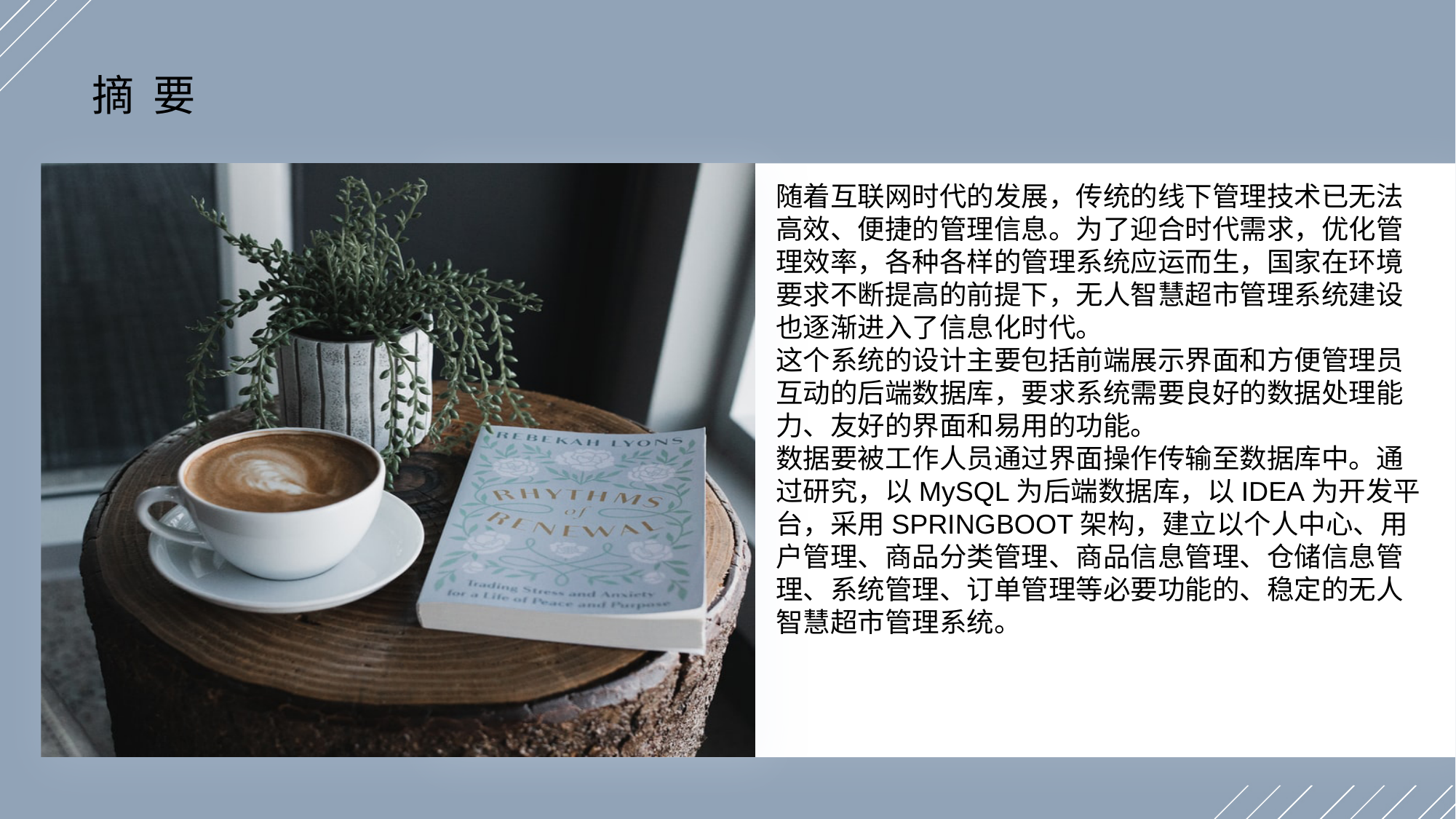

摘  要

随着互联网时代的发展，传统的线下管理技术已无法高效、便捷的管理信息。为了迎合时代需求，优化管理效率，各种各样的管理系统应运而生，国家在环境要求不断提高的前提下，无人智慧超市管理系统建设也逐渐进入了信息化时代。
这个系统的设计主要包括前端展示界面和方便管理员互动的后端数据库，要求系统需要良好的数据处理能力、友好的界面和易用的功能。
数据要被工作人员通过界面操作传输至数据库中。通过研究，以MySQL为后端数据库，以IDEA为开发平台，采用SPRINGBOOT架构，建立以个人中心、用户管理、商品分类管理、商品信息管理、仓储信息管理、系统管理、订单管理等必要功能的、稳定的无人智慧超市管理系统。